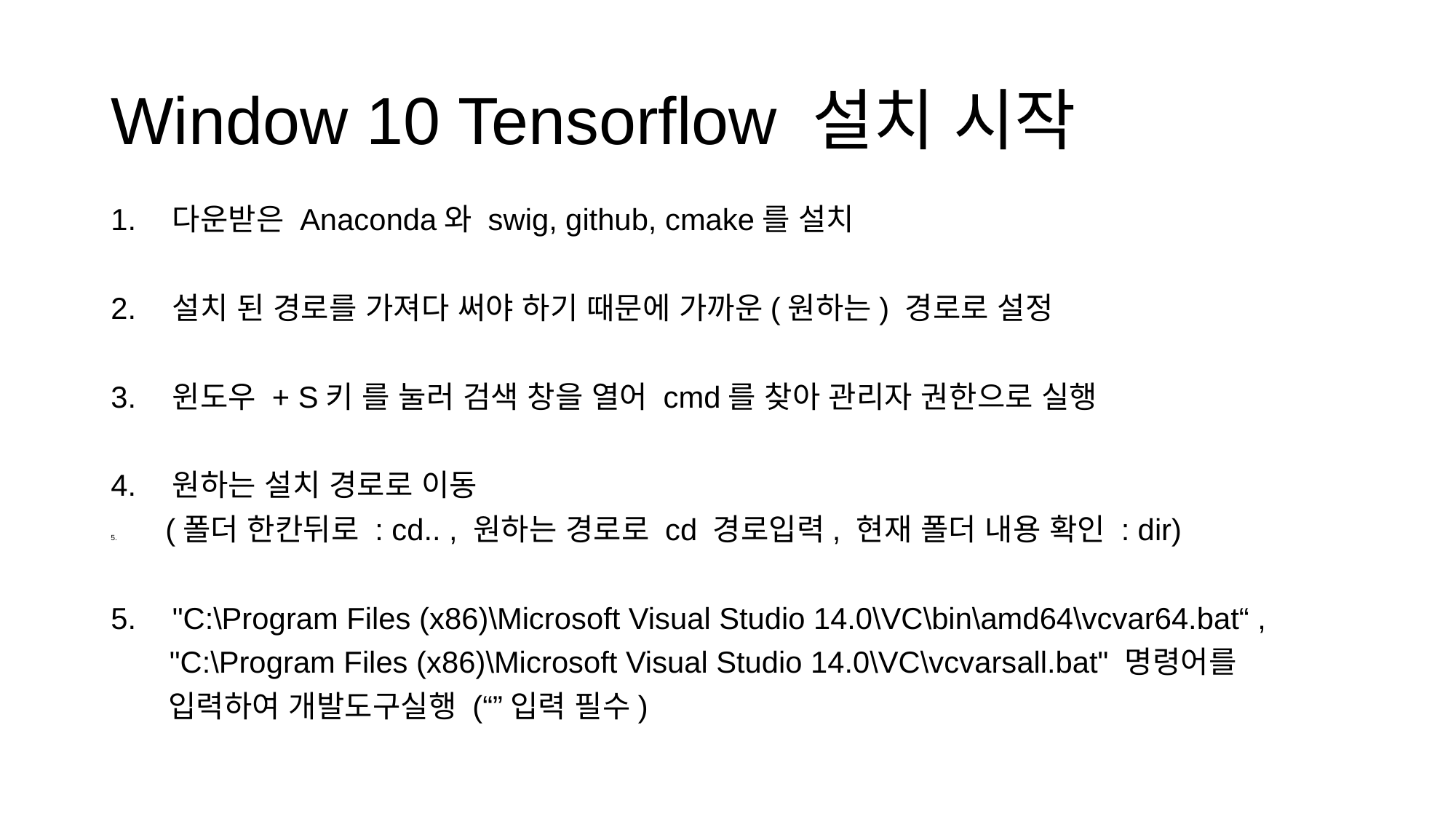

# Window 10 Tensorflow 설치 시작
다운받은 Anaconda와 swig, github, cmake를 설치

설치 된 경로를 가져다 써야 하기 때문에 가까운(원하는) 경로로 설정

윈도우 + S키 를 눌러 검색 창을 열어 cmd를 찾아 관리자 권한으로 실행

원하는 설치 경로로 이동
(폴더 한칸뒤로 : cd.. , 원하는 경로로 cd 경로입력, 현재 폴더 내용 확인 : dir)

"C:\Program Files (x86)\Microsoft Visual Studio 14.0\VC\bin\amd64\vcvar64.bat“ ,
       "C:\Program Files (x86)\Microsoft Visual Studio 14.0\VC\vcvarsall.bat" 명령어를
      입력하여 개발도구실행 (“”입력 필수)